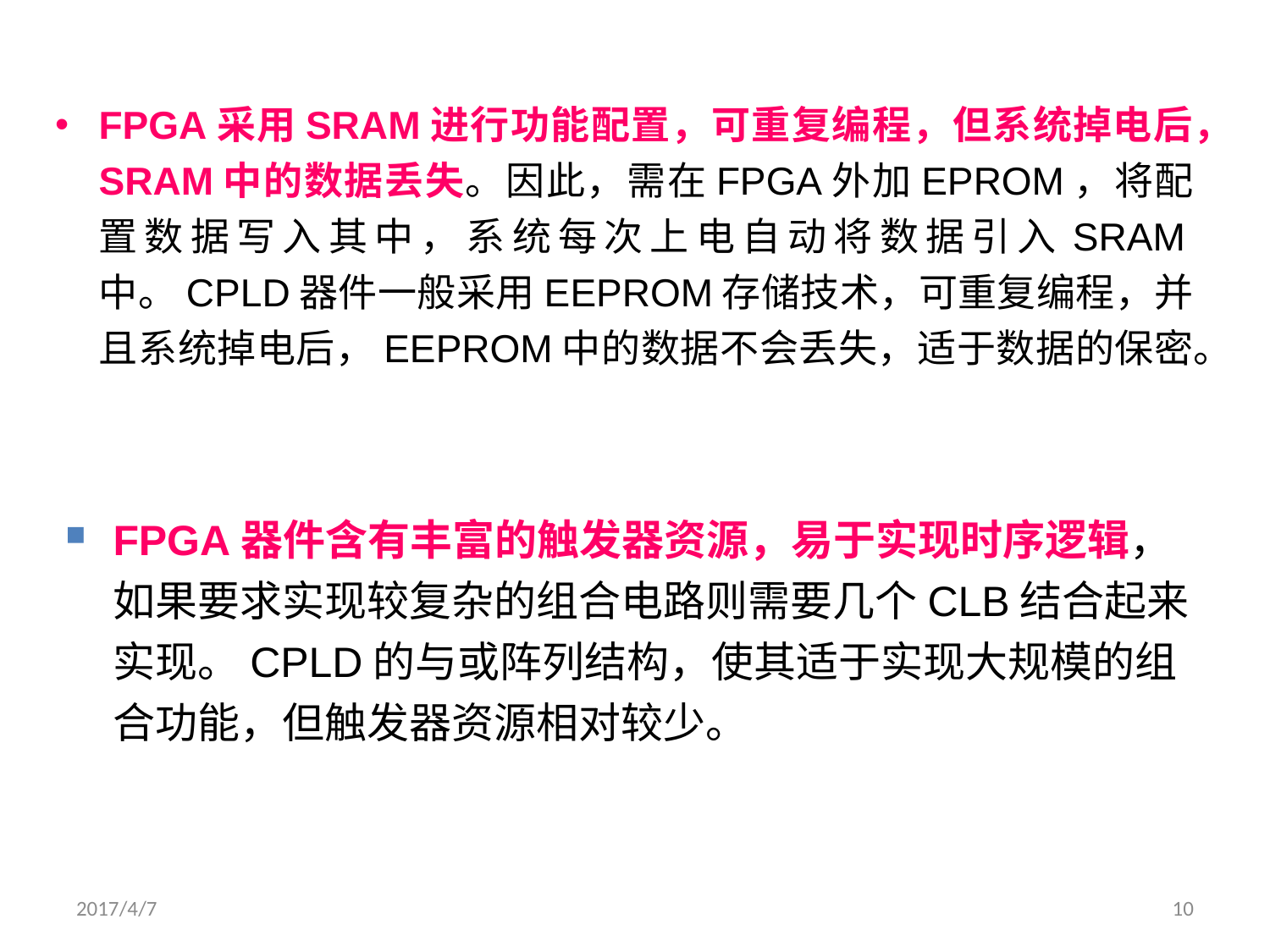

FPGA采用SRAM进行功能配置，可重复编程，但系统掉电后，SRAM中的数据丢失。因此，需在FPGA外加EPROM，将配置数据写入其中，系统每次上电自动将数据引入SRAM中。CPLD器件一般采用EEPROM存储技术，可重复编程，并且系统掉电后，EEPROM中的数据不会丢失，适于数据的保密。
FPGA器件含有丰富的触发器资源，易于实现时序逻辑，如果要求实现较复杂的组合电路则需要几个CLB结合起来实现。CPLD的与或阵列结构，使其适于实现大规模的组合功能，但触发器资源相对较少。
2017/4/7
10